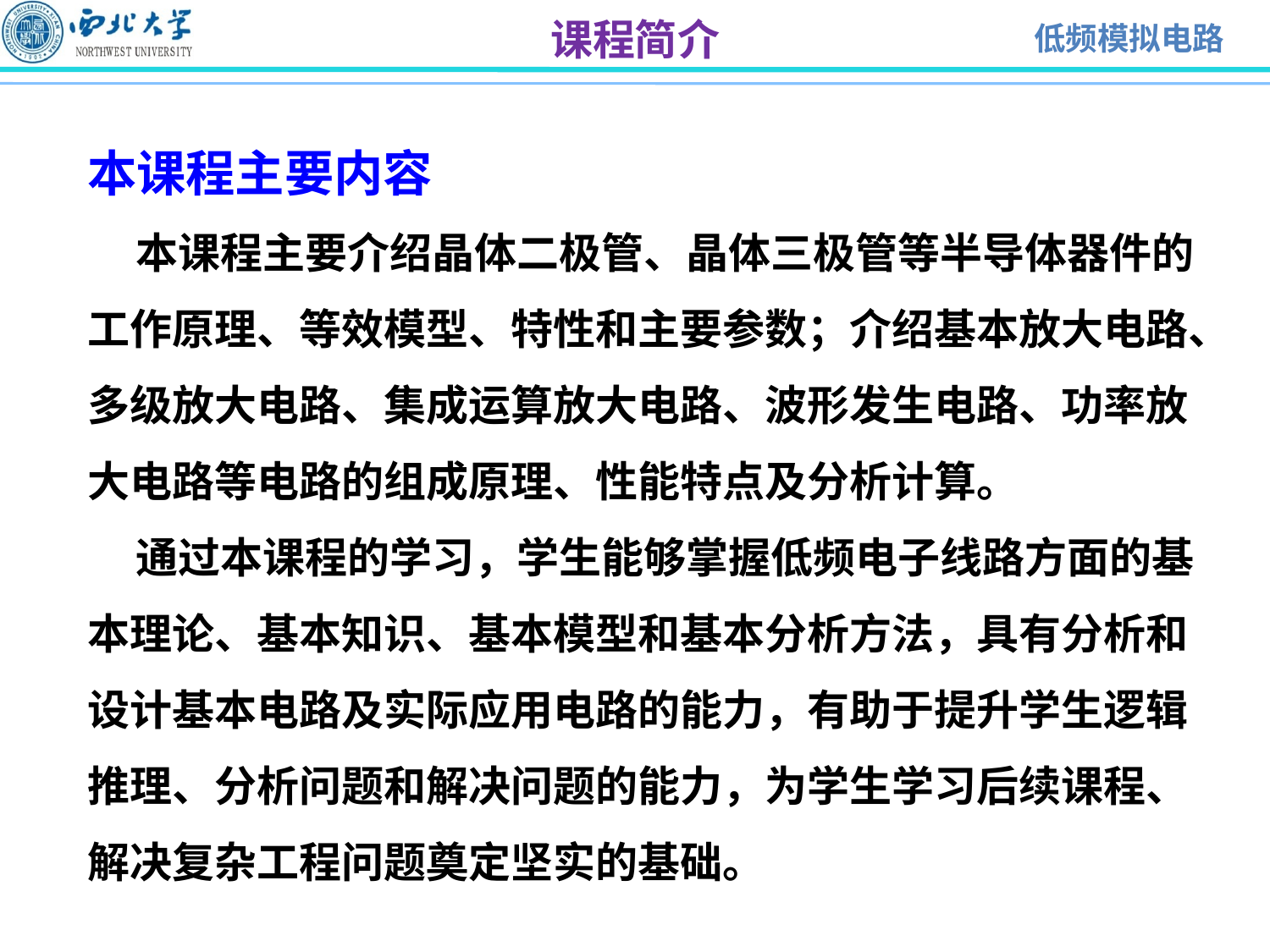

课程简介
本课程主要内容
    本课程主要介绍晶体二极管、晶体三极管等半导体器件的工作原理、等效模型、特性和主要参数；介绍基本放大电路、多级放大电路、集成运算放大电路、波形发生电路、功率放大电路等电路的组成原理、性能特点及分析计算。
    通过本课程的学习，学生能够掌握低频电子线路方面的基本理论、基本知识、基本模型和基本分析方法，具有分析和设计基本电路及实际应用电路的能力，有助于提升学生逻辑推理、分析问题和解决问题的能力，为学生学习后续课程、解决复杂工程问题奠定坚实的基础。
21